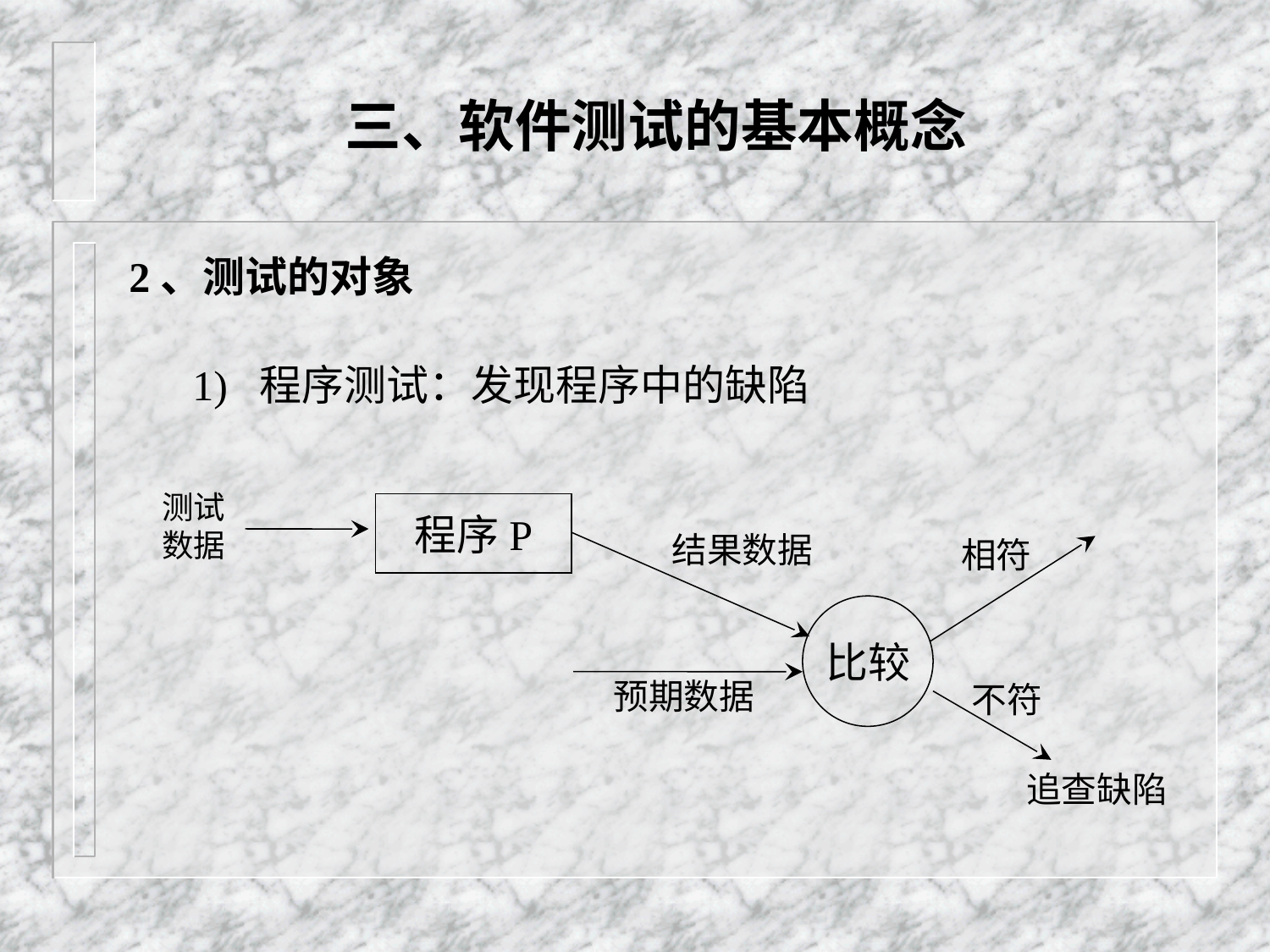

# 三、软件测试的基本概念
2、测试的对象

1)  程序测试：发现程序中的缺陷
测试
数据
程序P
结果数据
相符

比较
预期数据
不符

追查缺陷